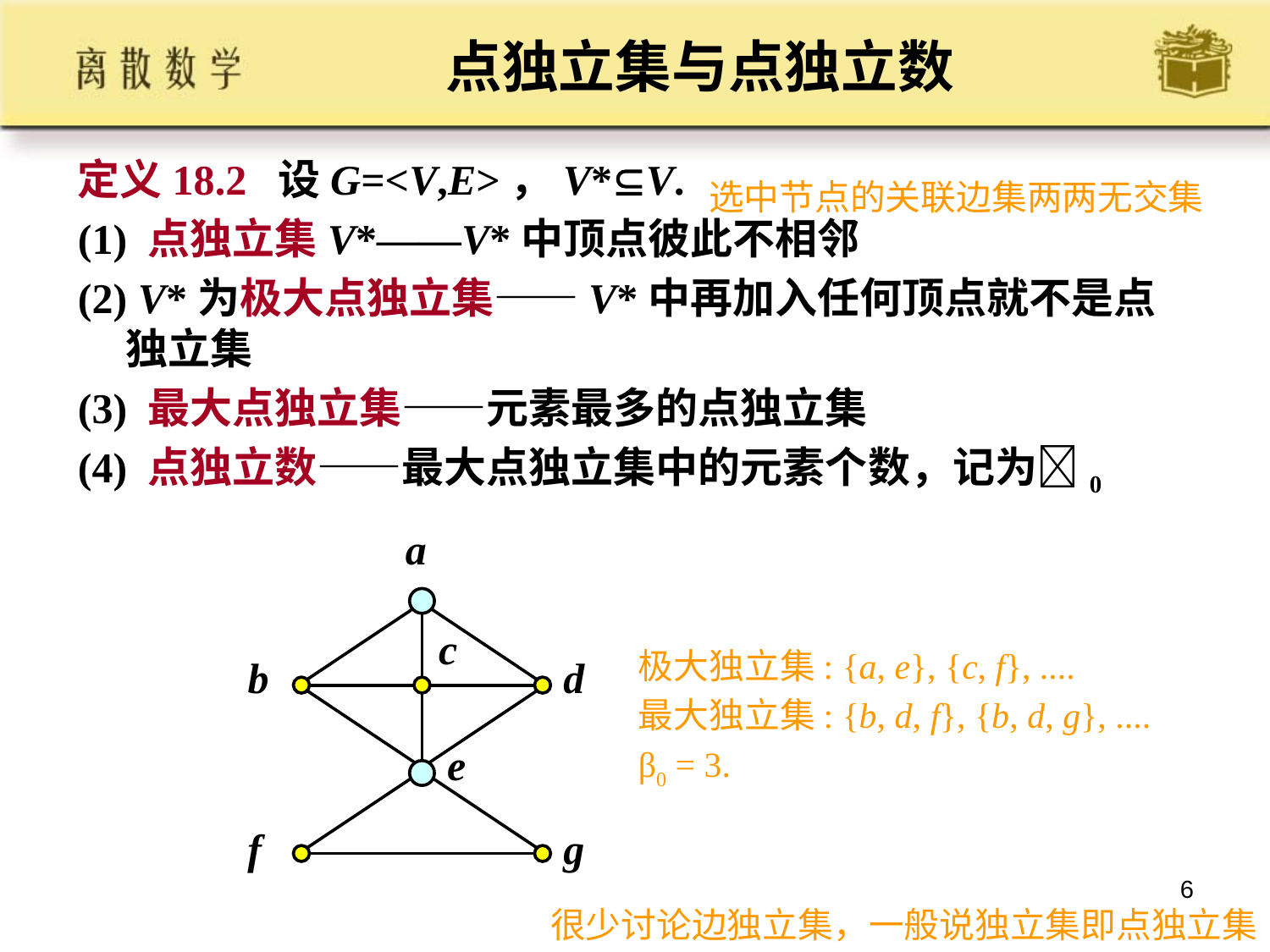

# 点独立集与点独立数
定义18.2  设G=<V,E>，V*⊆V.
(1) 点独立集V*——V*中顶点彼此不相邻
(2) V*为极大点独立集——V*中再加入任何顶点就不是点独立集
(3) 最大点独立集——元素最多的点独立集
(4) 点独立数——最大点独立集中的元素个数，记为β0
选中节点的关联边集两两无交集
a

c
b
d
e
f
g

极大独立集: {a, e}, {c, f}, ....
最大独立集: {b, d, f}, {b, d, g}, ....
β0 = 3.
6
很少讨论边独立集，一般说独立集即点独立集